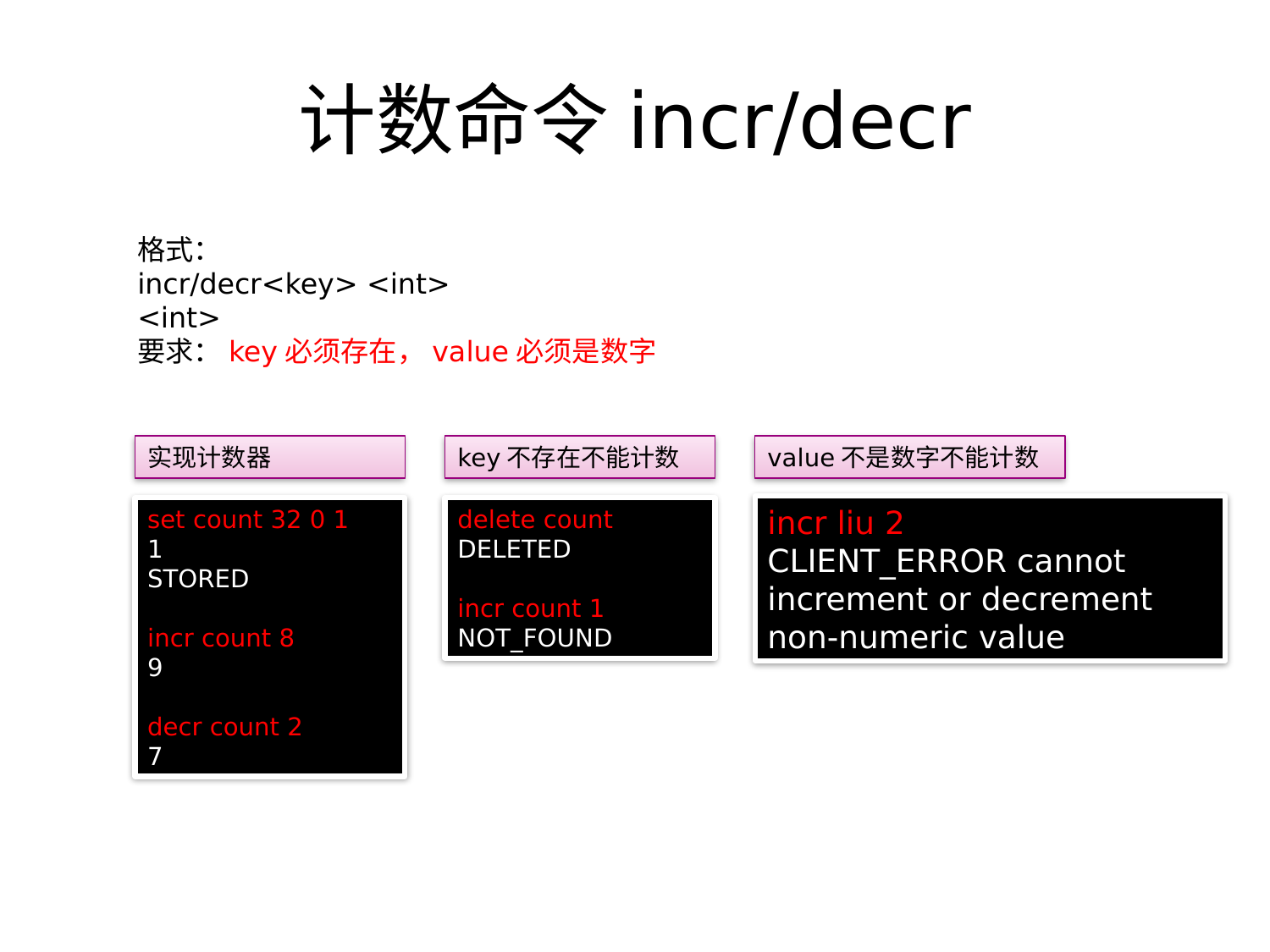

# 计数命令incr/decr
格式：
incr/decr<key> <int>
<int>
要求：key必须存在，value必须是数字
实现计数器
key不存在不能计数
value不是数字不能计数
incr liu 2
CLIENT_ERROR cannot increment or decrement non-numeric value
set count 32 0 1
1
STORED

incr count 8
9

decr count 2
7
delete count
DELETED

incr count 1
NOT_FOUND